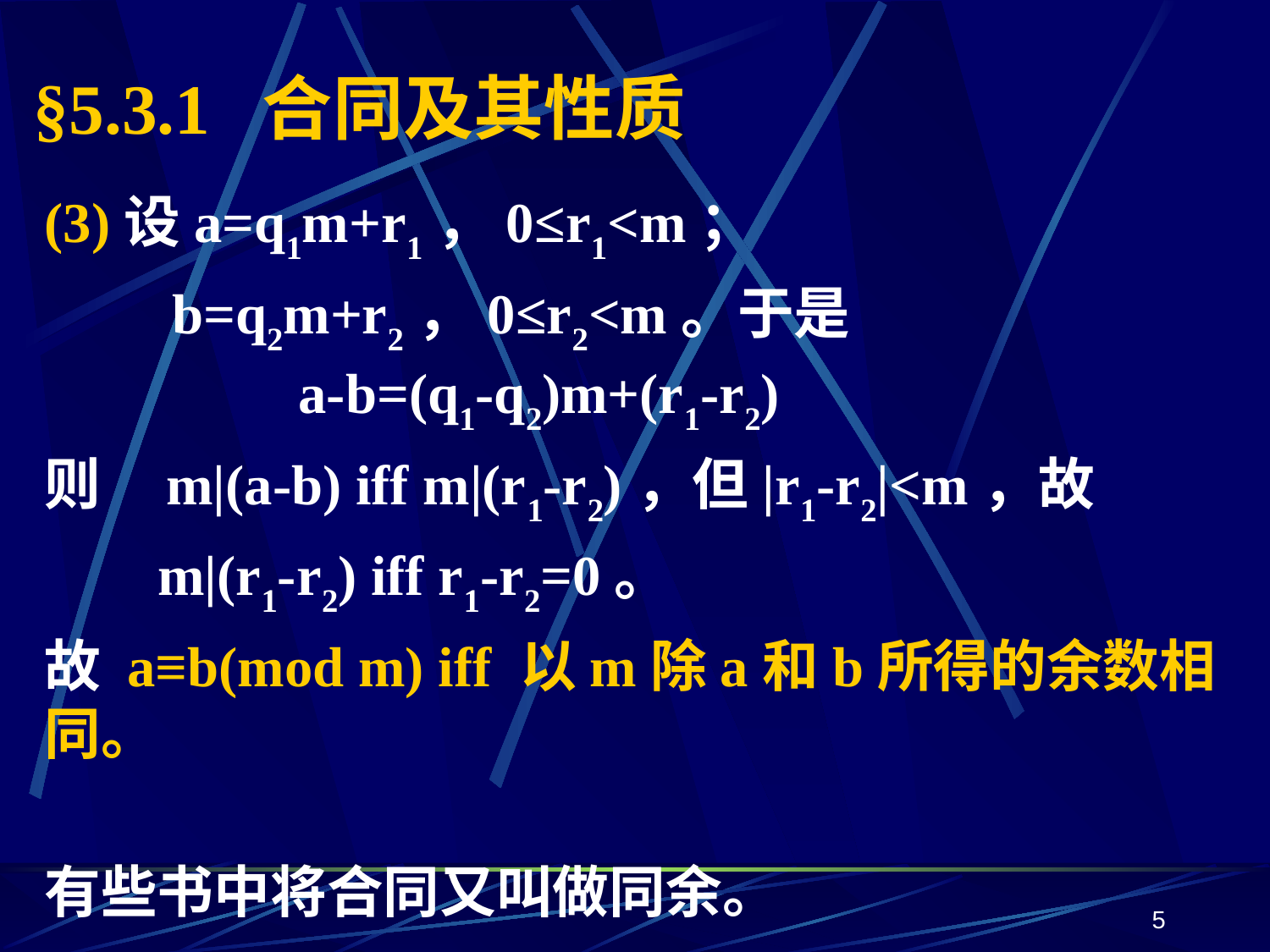

# §5.3.1  合同及其性质
(3)设a=q1m+r1，0≤r1<m；
         b=q2m+r2，0≤r2<m。于是
		a-b=(q1-q2)m+(r1-r2)
则    m|(a-b) iff m|(r1-r2)，但|r1-r2|<m，故
        m|(r1-r2) iff r1-r2=0。
故 a≡b(mod m) iff 以m除a和b所得的余数相同。

有些书中将合同又叫做同余。
5